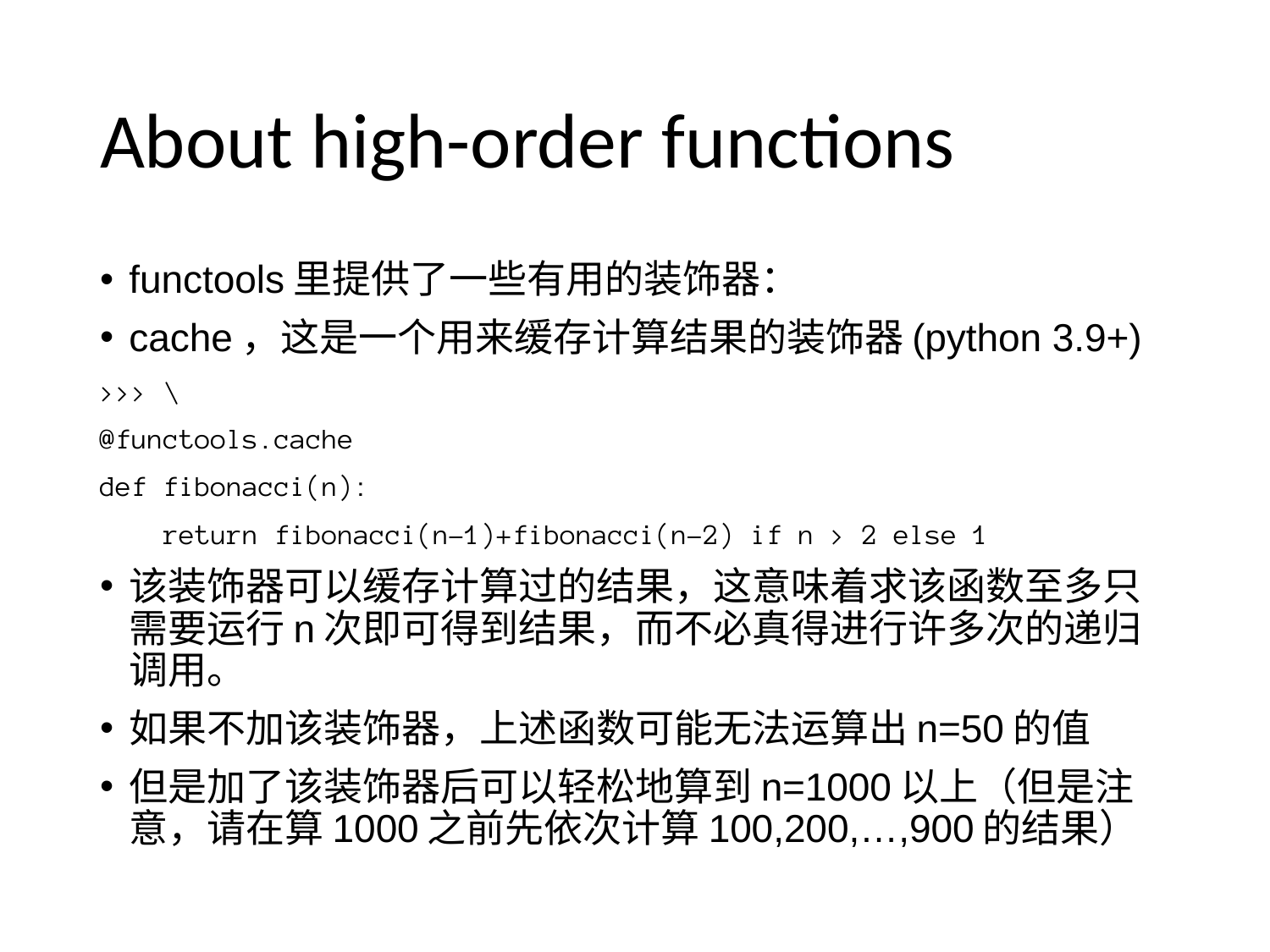

# About high-order functions
functools里提供了一些有用的装饰器：
cache，这是一个用来缓存计算结果的装饰器(python 3.9+)
>>> \
@functools.cache
def fibonacci(n):
    return fibonacci(n-1)+fibonacci(n-2) if n > 2 else 1
该装饰器可以缓存计算过的结果，这意味着求该函数至多只需要运行n次即可得到结果，而不必真得进行许多次的递归调用。
如果不加该装饰器，上述函数可能无法运算出n=50的值
但是加了该装饰器后可以轻松地算到n=1000以上（但是注意，请在算1000之前先依次计算100,200,…,900的结果）